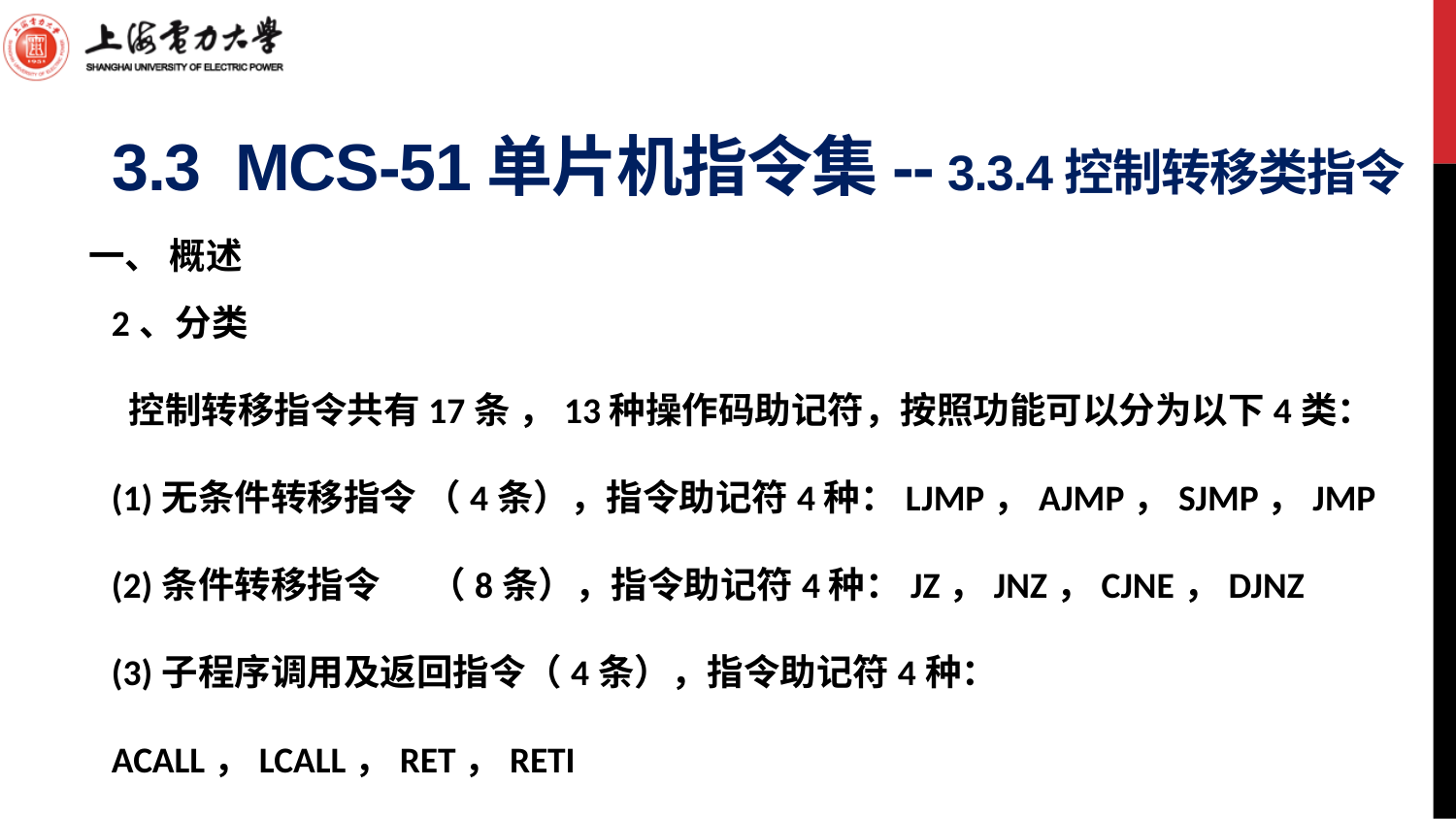

# 3.3  MCS-51单片机指令集-- 3.3.4控制转移类指令
一、 概述

2、分类
 控制转移指令共有17条 ，13种操作码助记符，按照功能可以分为以下4类：
(1)无条件转移指令 （4条），指令助记符4种：LJMP，AJMP，SJMP，JMP
(2)条件转移指令      （8条），指令助记符4种：JZ，JNZ，CJNE，DJNZ
(3)子程序调用及返回指令（4条），指令助记符4种：ACALL，LCALL，RET，RETI
(4)空操作指令          （1条），指令助记符1种：NOP